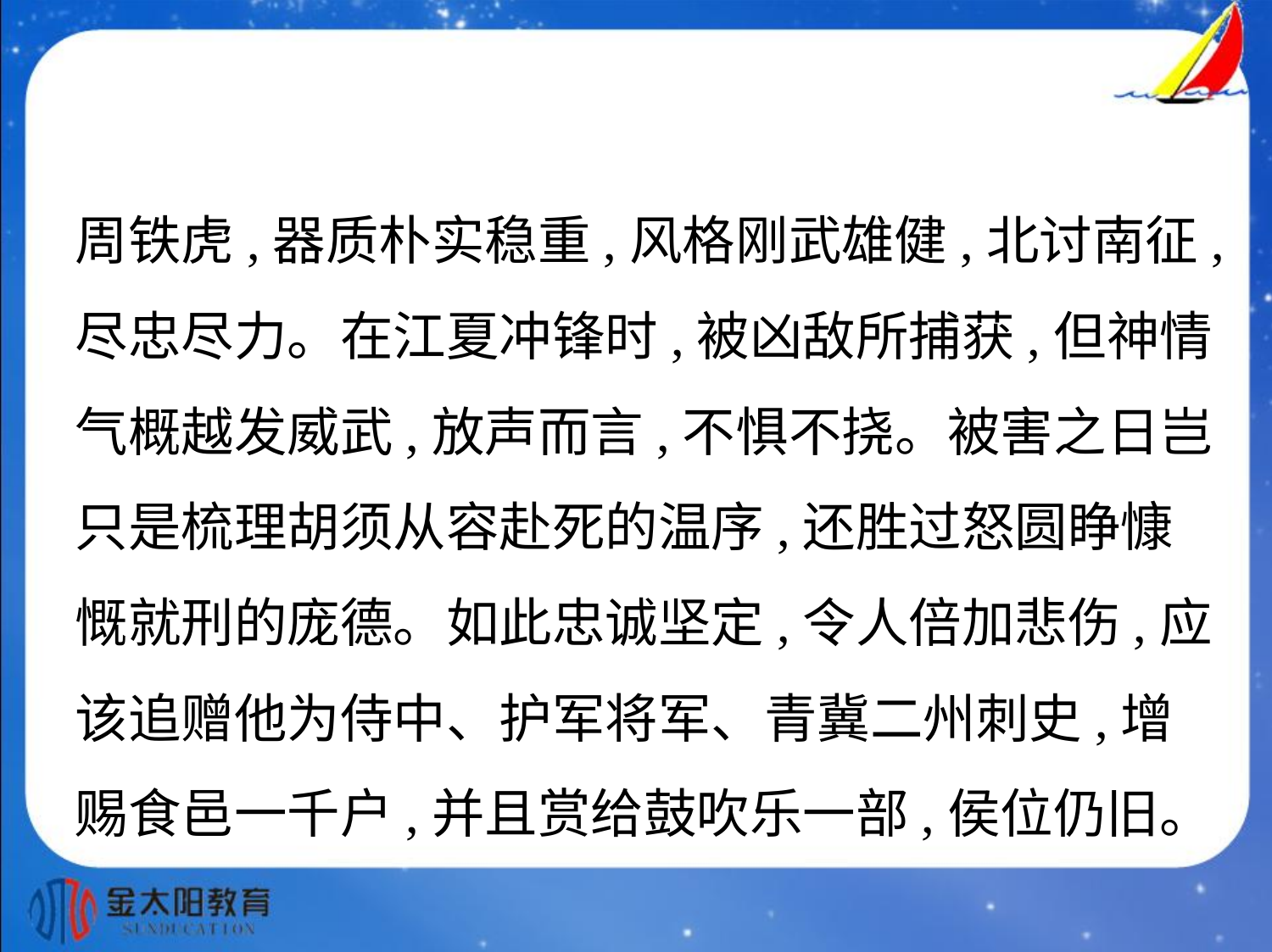

周铁虎,器质朴实稳重,风格刚武雄健,北讨南征,
尽忠尽力。在江夏冲锋时,被凶敌所捕获,但神情
气概越发威武,放声而言,不惧不挠。被害之日岂
只是梳理胡须从容赴死的温序,还胜过怒圆睁慷
慨就刑的庞德。如此忠诚坚定,令人倍加悲伤,应
该追赠他为侍中、护军将军、青冀二州刺史,增
赐食邑一千户,并且赏给鼓吹乐一部,侯位仍旧。